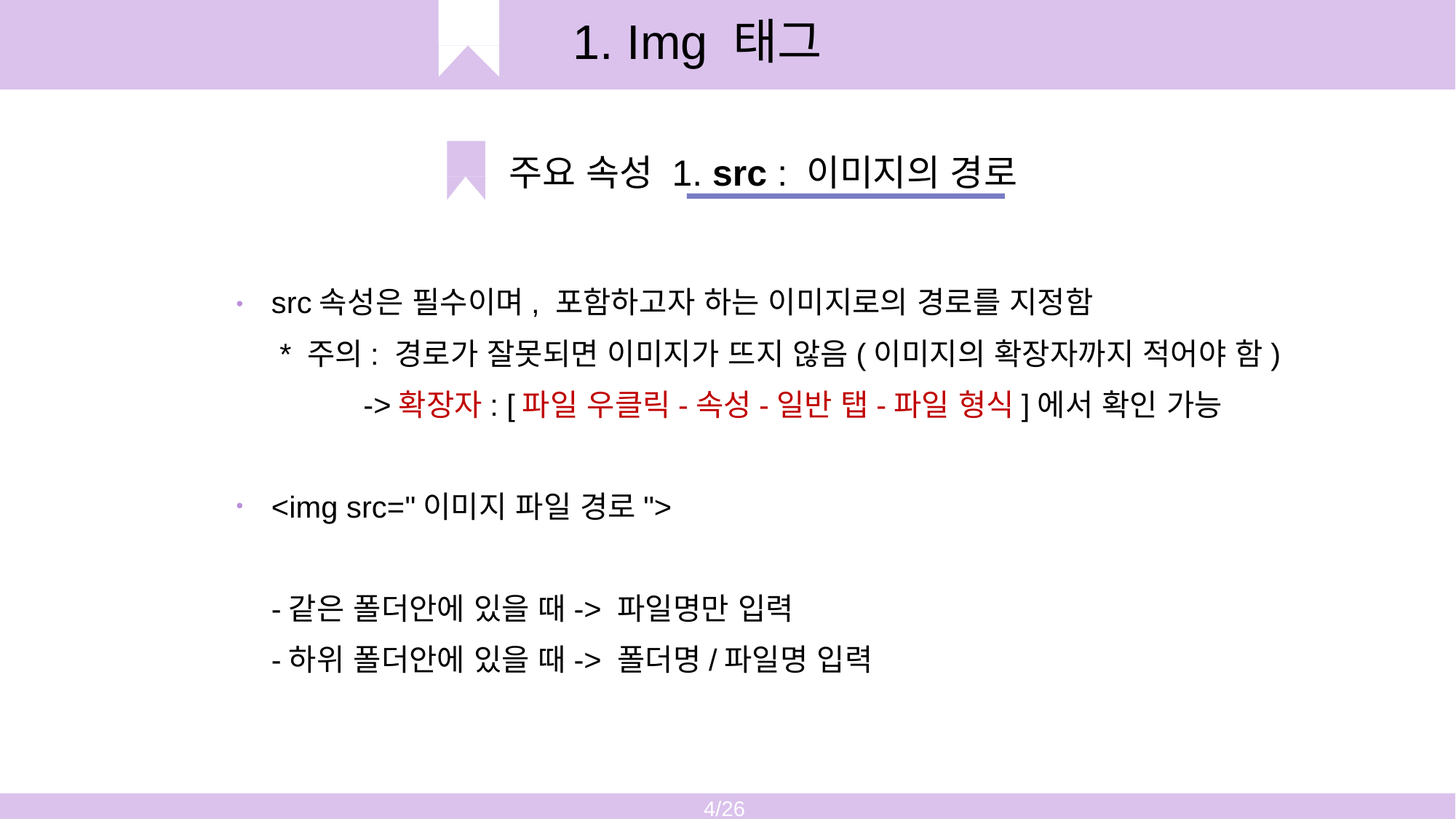

1. Img 태그
주요 속성 1. src : 이미지의 경로

src속성은 필수이며, 포함하고자 하는 이미지로의 경로를 지정함
 * 주의: 경로가 잘못되면 이미지가 뜨지 않음(이미지의 확장자까지 적어야 함)
           ->확장자: [파일 우클릭-속성-일반 탭-파일 형식]에서 확인 가능

<img src="이미지 파일 경로">

-같은 폴더안에 있을 때-> 파일명만 입력
-하위 폴더안에 있을 때-> 폴더명/파일명 입력

4/26